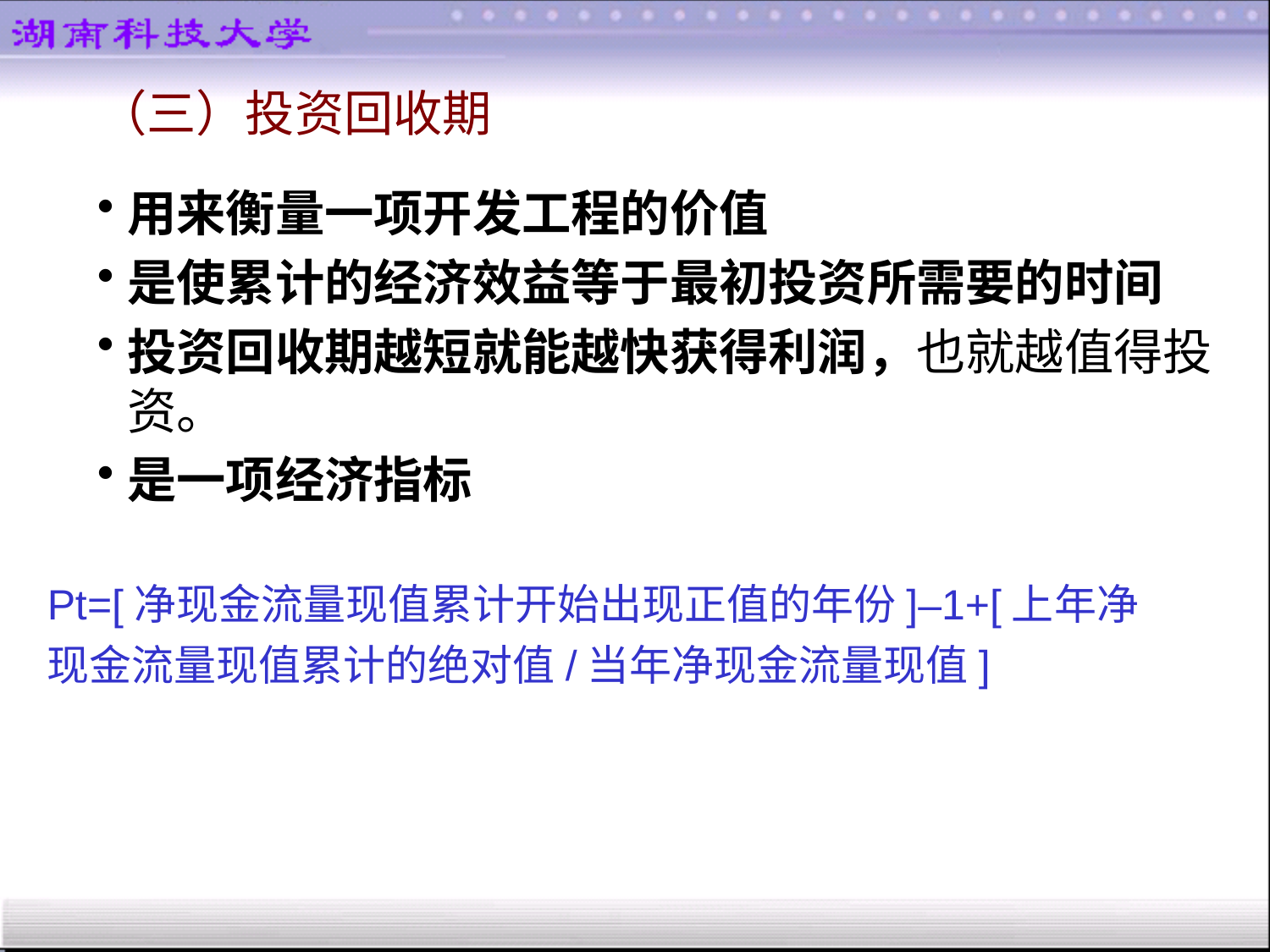

（三）投资回收期
用来衡量一项开发工程的价值
是使累计的经济效益等于最初投资所需要的时间
投资回收期越短就能越快获得利润，也就越值得投资。
是一项经济指标
Pt=[净现金流量现值累计开始出现正值的年份]–1+[上年净现金流量现值累计的绝对值/当年净现金流量现值]